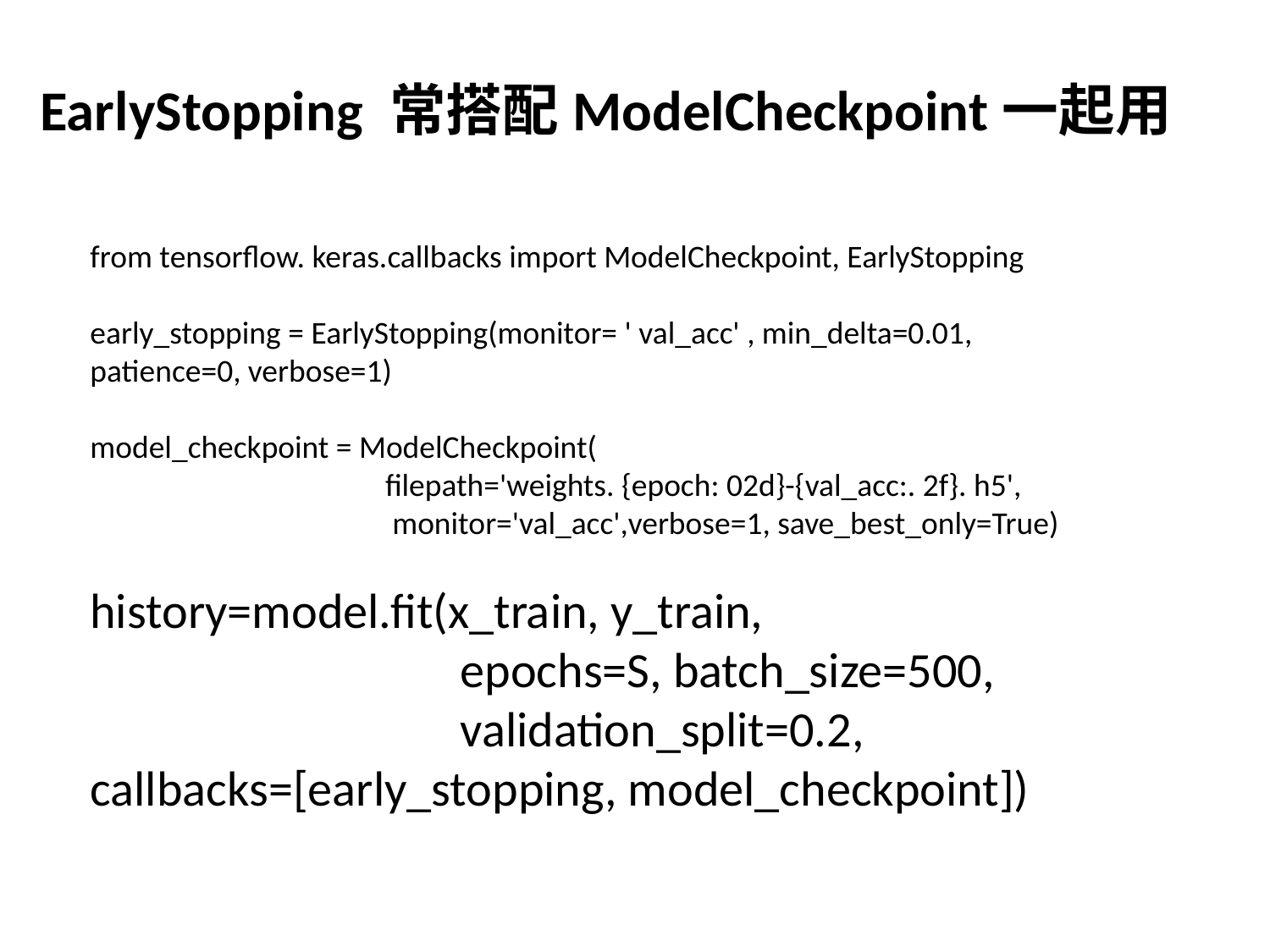

EarlyStopping 常搭配ModelCheckpoint一起用
from tensorflow. keras.callbacks import ModelCheckpoint, EarlyStopping

early_stopping = EarlyStopping(monitor= ' val_acc' , min_delta=0.01,
patience=0, verbose=1)

model_checkpoint = ModelCheckpoint(
                                         filepath='weights. {epoch: 02d}-{val_acc:. 2f}. h5',
                                          monitor='val_acc',verbose=1, save_best_only=True)

history=model.fit(x_train, y_train,
                                 epochs=S, batch_size=500,
                                 validation_split=0.2,
callbacks=[early_stopping, model_checkpoint])